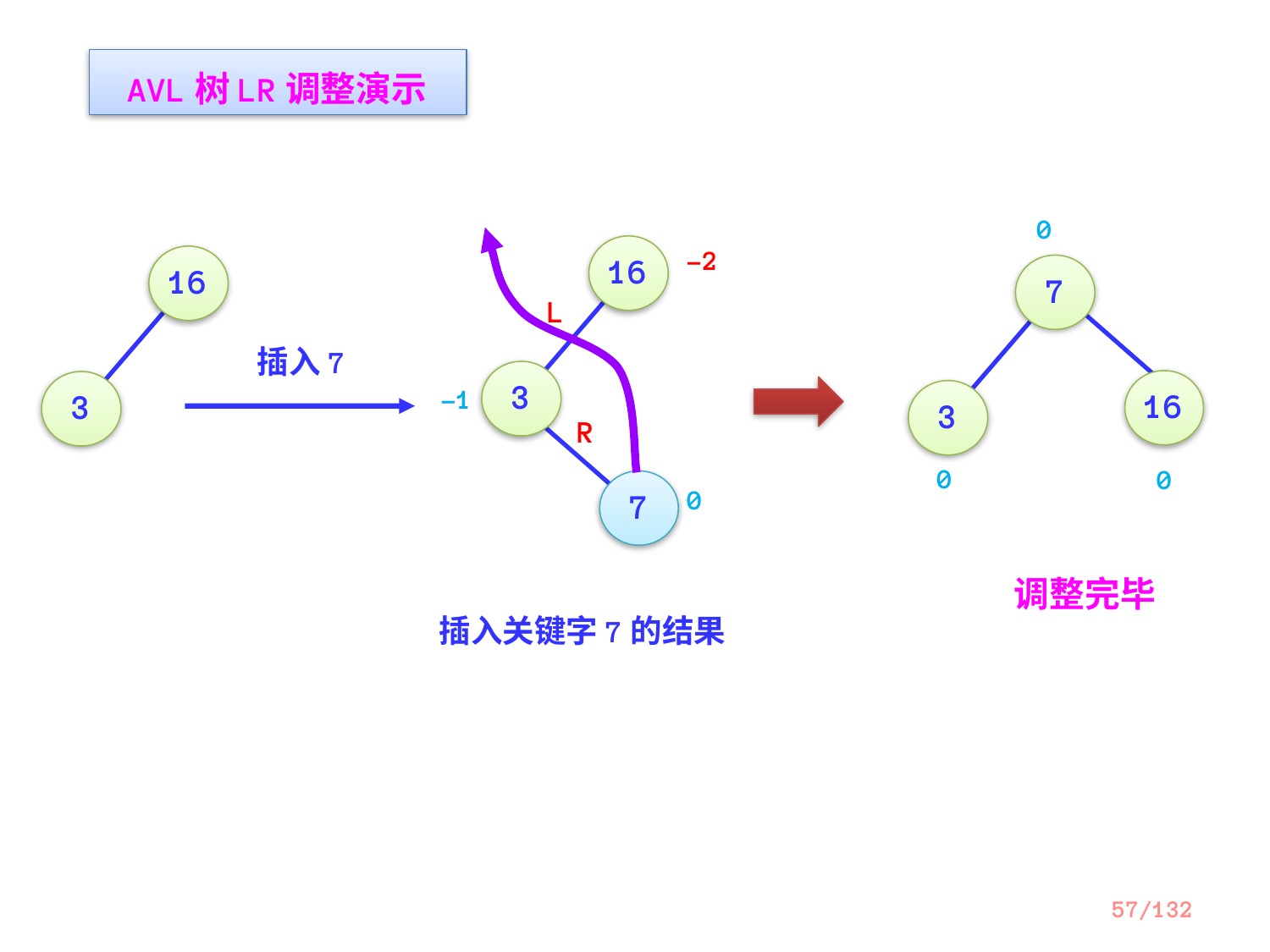

AVL树LR调整演示
0
7

16
3
0
0

16

3

7
-2
16
L

插入7

3
-1

R
0
调整完毕
插入关键字7的结果
57/132